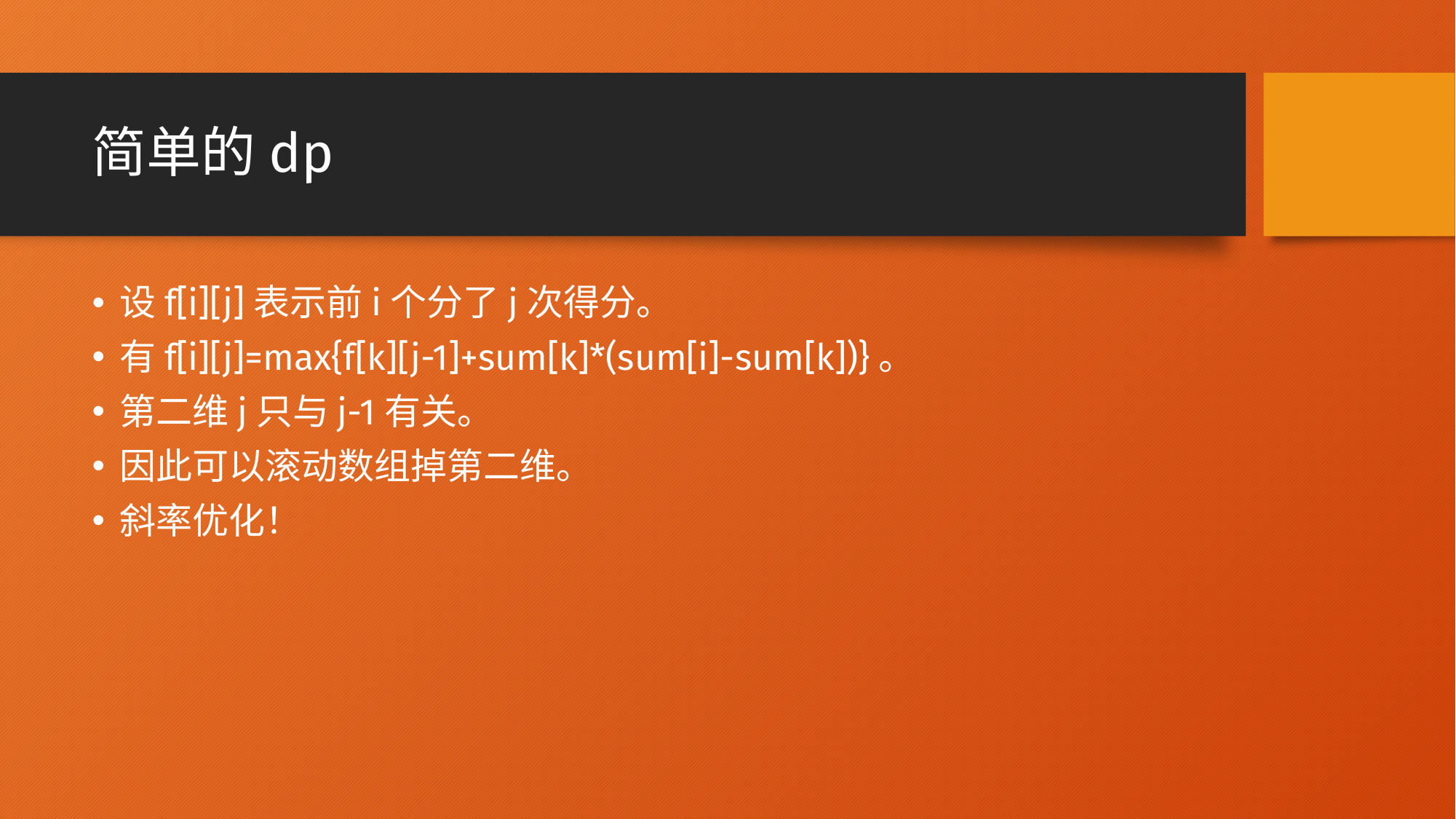

# 简单的dp
设f[i][j]表示前i个分了j次得分。
有f[i][j]=max{f[k][j-1]+sum[k]*(sum[i]-sum[k])}。
第二维j只与j-1有关。
因此可以滚动数组掉第二维。
斜率优化！